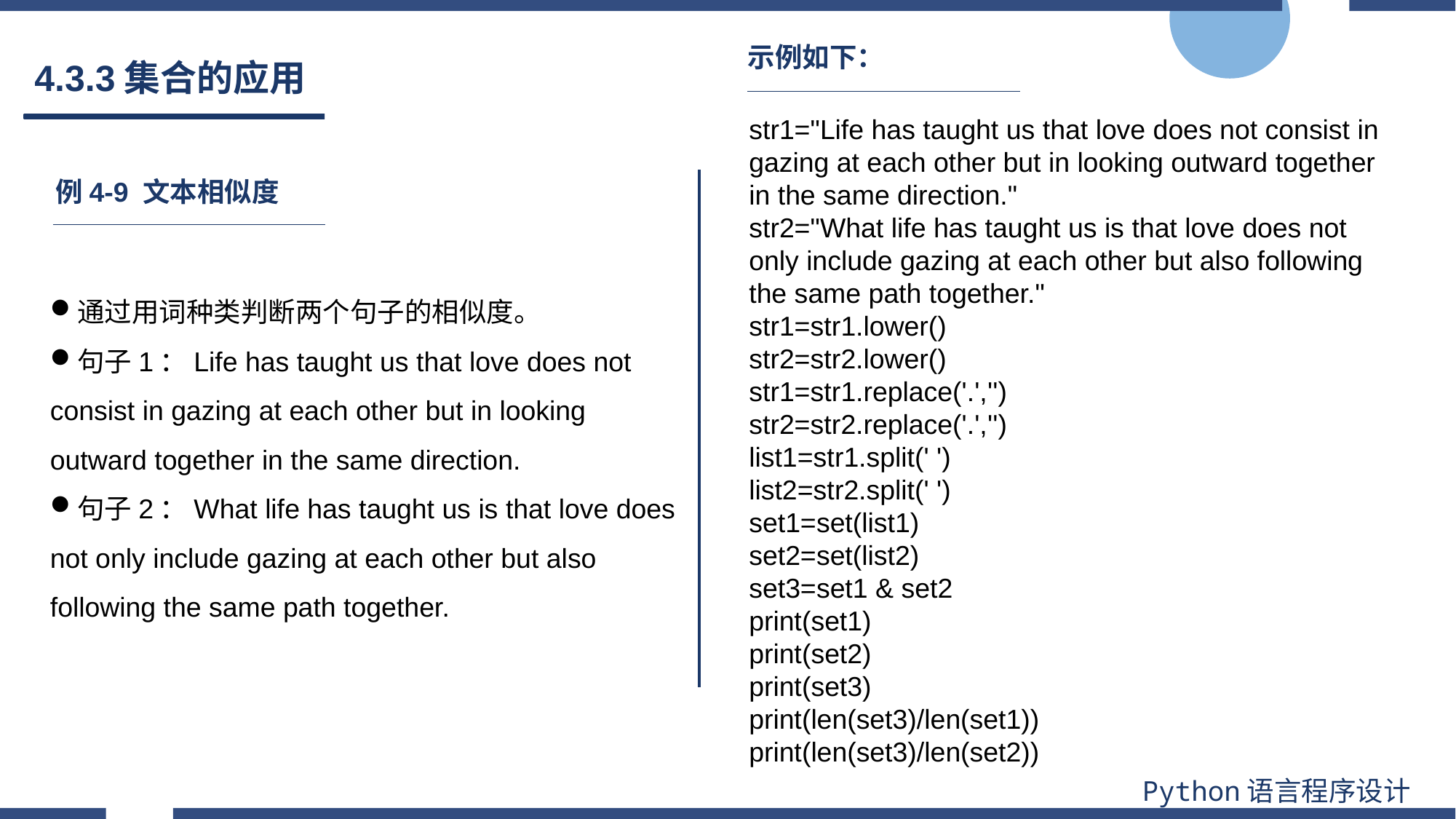

示例如下：
# 4.3.3集合的应用
str1="Life has taught us that love does not consist in gazing at each other but in looking outward together in the same direction."
str2="What life has taught us is that love does not only include gazing at each other but also following the same path together."
str1=str1.lower()
str2=str2.lower()
str1=str1.replace('.','')
str2=str2.replace('.','')
list1=str1.split(' ')
list2=str2.split(' ')
set1=set(list1)
set2=set(list2)
set3=set1 & set2
print(set1)
print(set2)
print(set3)
print(len(set3)/len(set1))
print(len(set3)/len(set2))
例4-9 文本相似度
通过用词种类判断两个句子的相似度。
句子1：Life has taught us that love does not consist in gazing at each other but in looking outward together in the same direction.
句子2：What life has taught us is that love does not only include gazing at each other but also following the same path together.